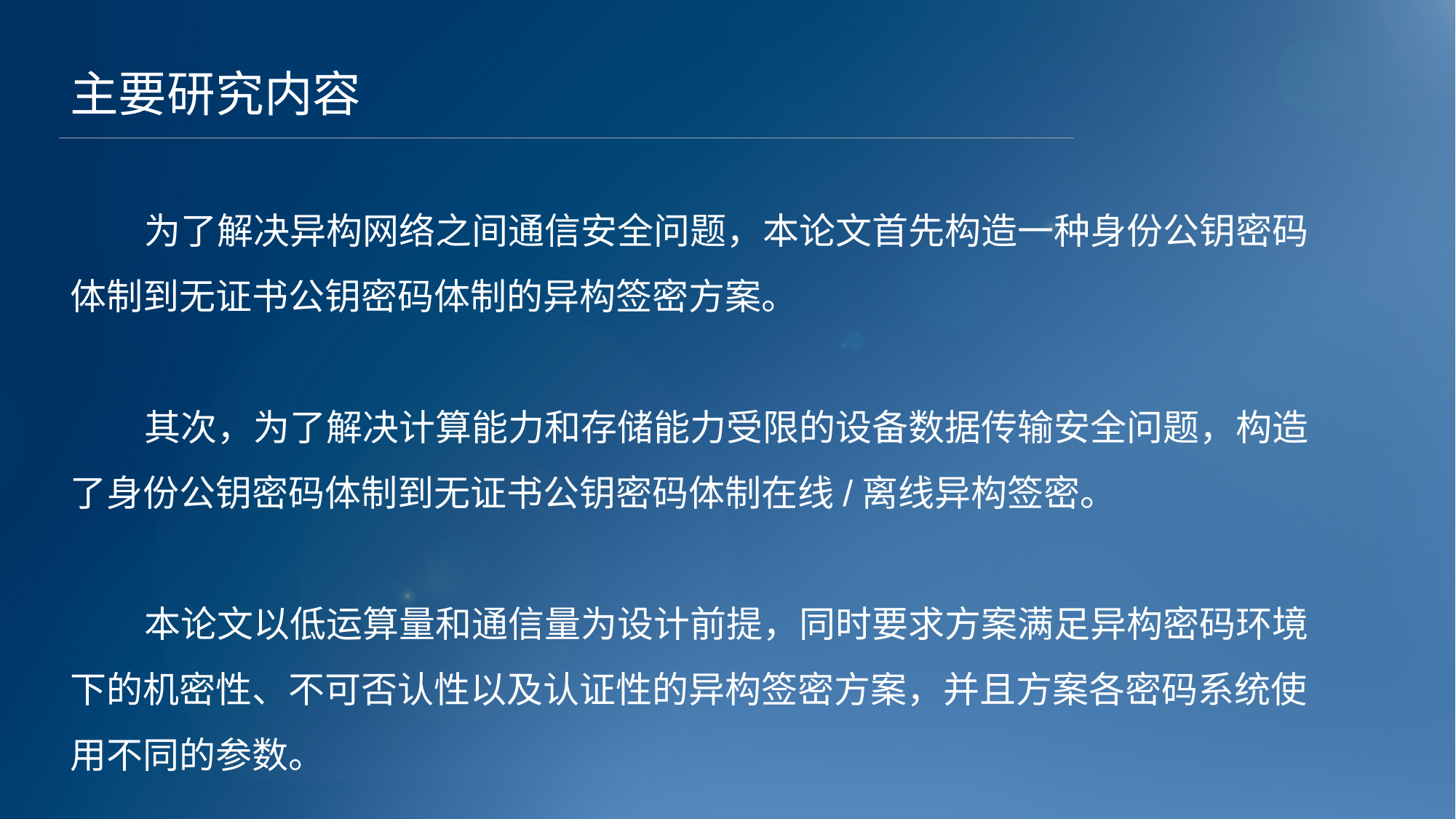

主要研究内容
        为了解决异构网络之间通信安全问题，本论文首先构造一种身份公钥密码体制到无证书公钥密码体制的异构签密方案。

        其次，为了解决计算能力和存储能力受限的设备数据传输安全问题，构造了身份公钥密码体制到无证书公钥密码体制在线/离线异构签密。

        本论文以低运算量和通信量为设计前提，同时要求方案满足异构密码环境下的机密性、不可否认性以及认证性的异构签密方案，并且方案各密码系统使用不同的参数。